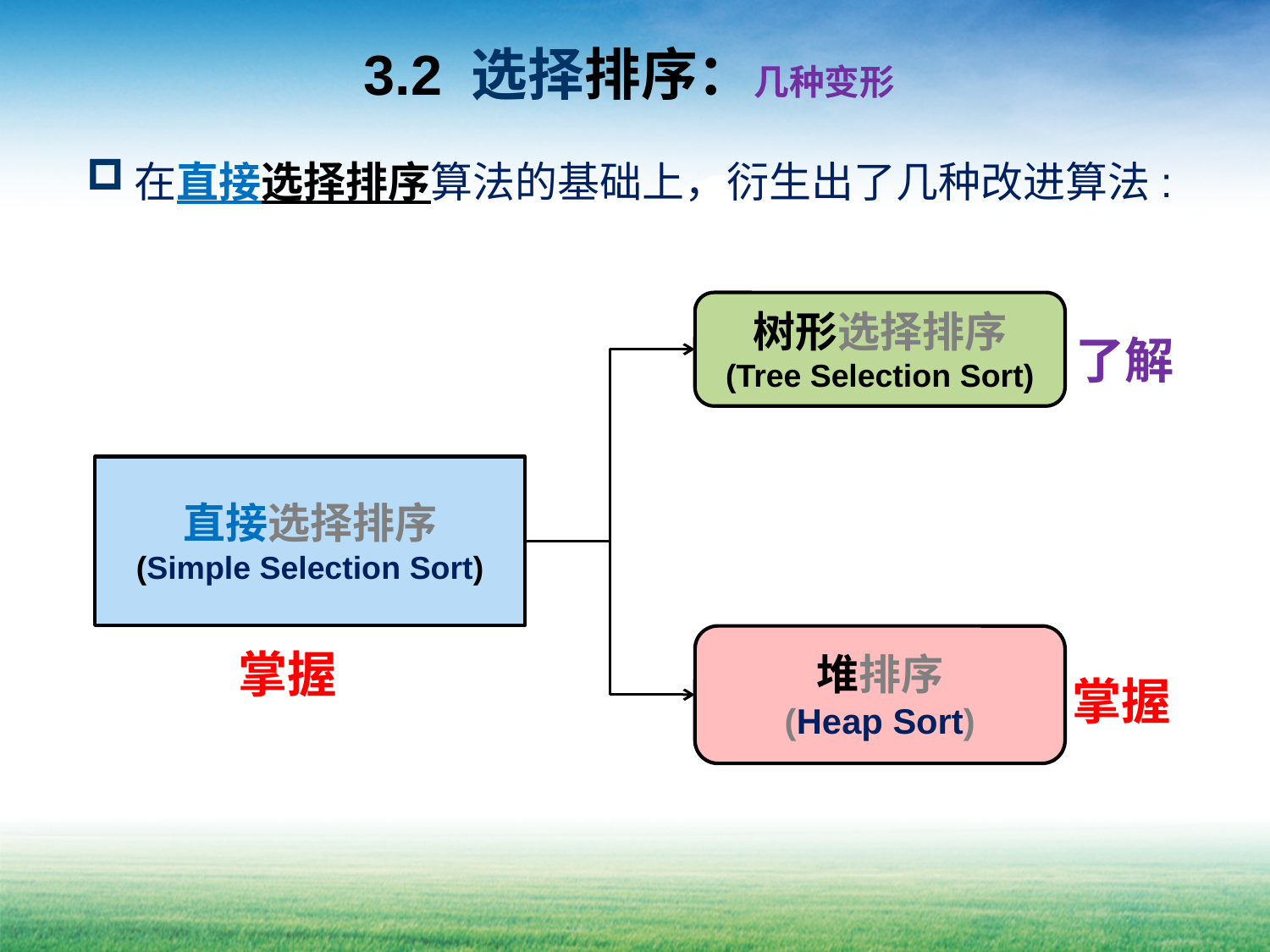

# 3.2 选择排序：几种变形
在直接选择排序算法的基础上，衍生出了几种改进算法:
树形选择排序
(Tree Selection Sort)
了解
直接选择排序
(Simple Selection Sort)
掌握
堆排序
(Heap Sort)
掌握